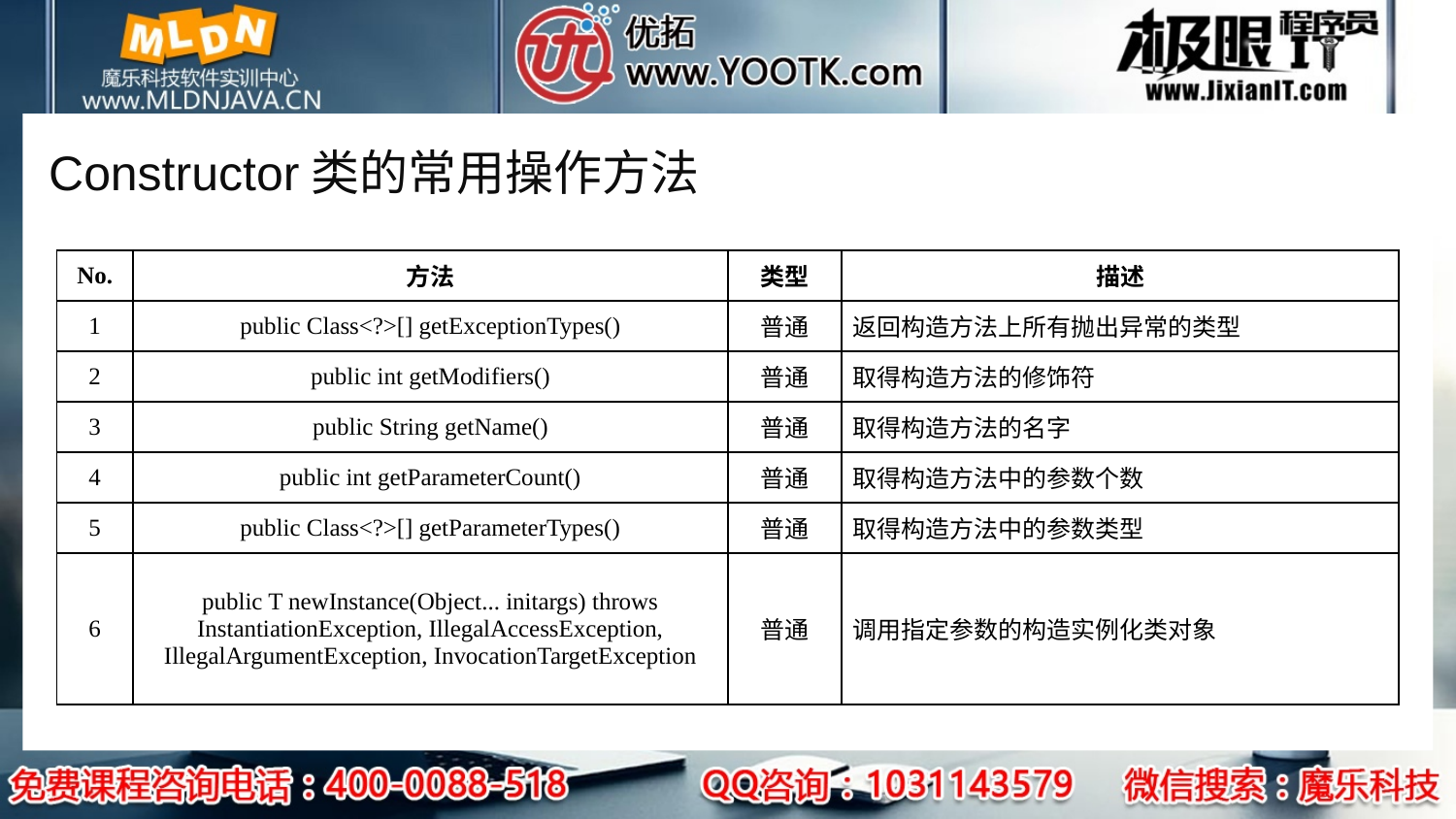

# Constructor类的常用操作方法
| No. | 方法 | 类型 | 描述 |
| --- | --- | --- | --- |
| 1 | public Class<?>[] getExceptionTypes() | 普通 | 返回构造方法上所有抛出异常的类型 |
| 2 | public int getModifiers() | 普通 | 取得构造方法的修饰符 |
| 3 | public String getName() | 普通 | 取得构造方法的名字 |
| 4 | public int getParameterCount() | 普通 | 取得构造方法中的参数个数 |
| 5 | public Class<?>[] getParameterTypes() | 普通 | 取得构造方法中的参数类型 |
| 6 | public T newInstance(Object... initargs) throws InstantiationException, IllegalAccessException, IllegalArgumentException, InvocationTargetException | 普通 | 调用指定参数的构造实例化类对象 |